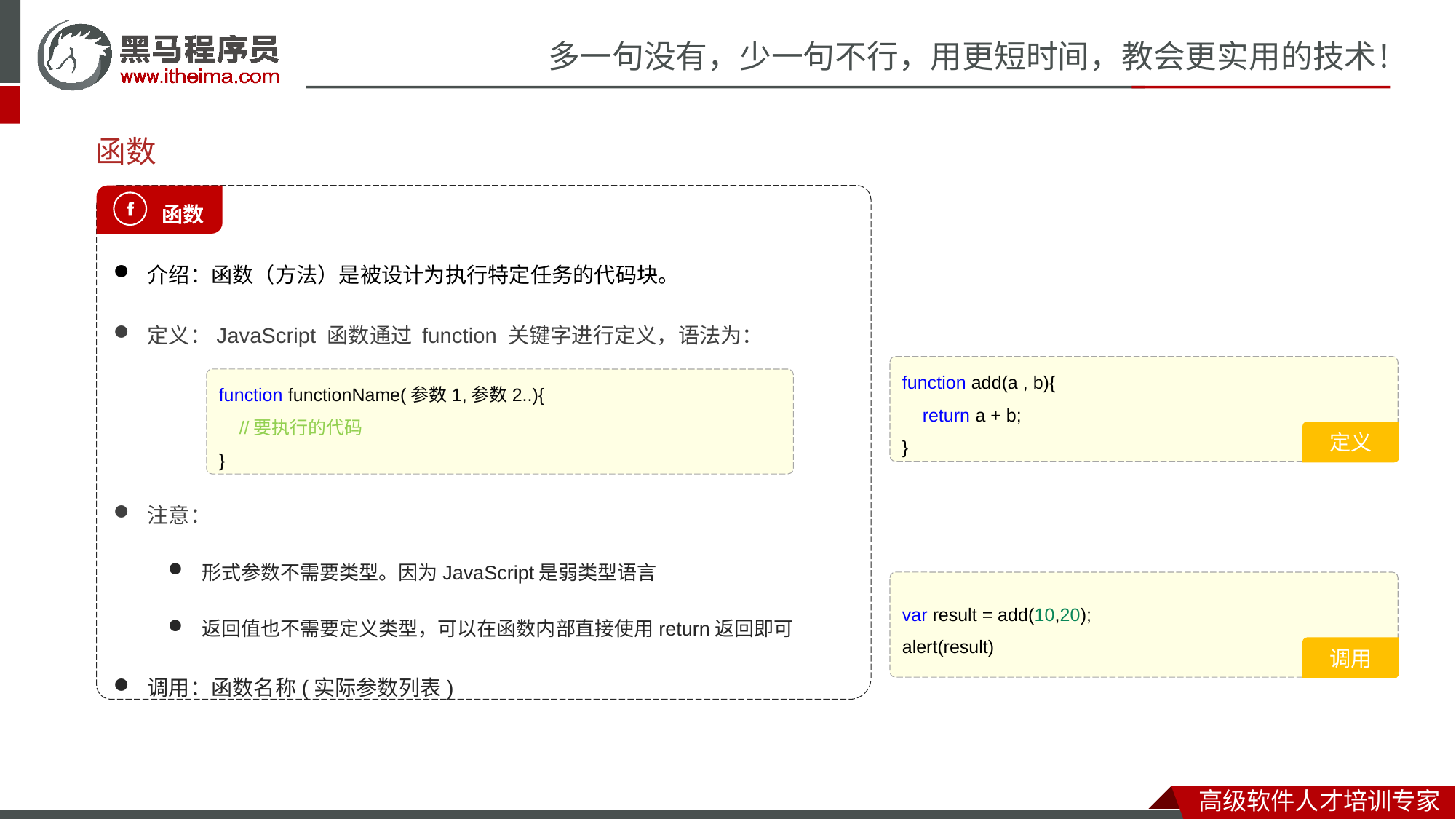

# 函数
介绍：函数（方法）是被设计为执行特定任务的代码块。
定义：JavaScript 函数通过 function 关键字进行定义，语法为：

注意：
形式参数不需要类型。因为JavaScript是弱类型语言
返回值也不需要定义类型，可以在函数内部直接使用return返回即可
调用：函数名称(实际参数列表)
        函数

function add(a , b){
    return a + b;
}
定义
function functionName(参数1,参数2..){
    //要执行的代码
}
var result = add(10,20);
alert(result)
调用